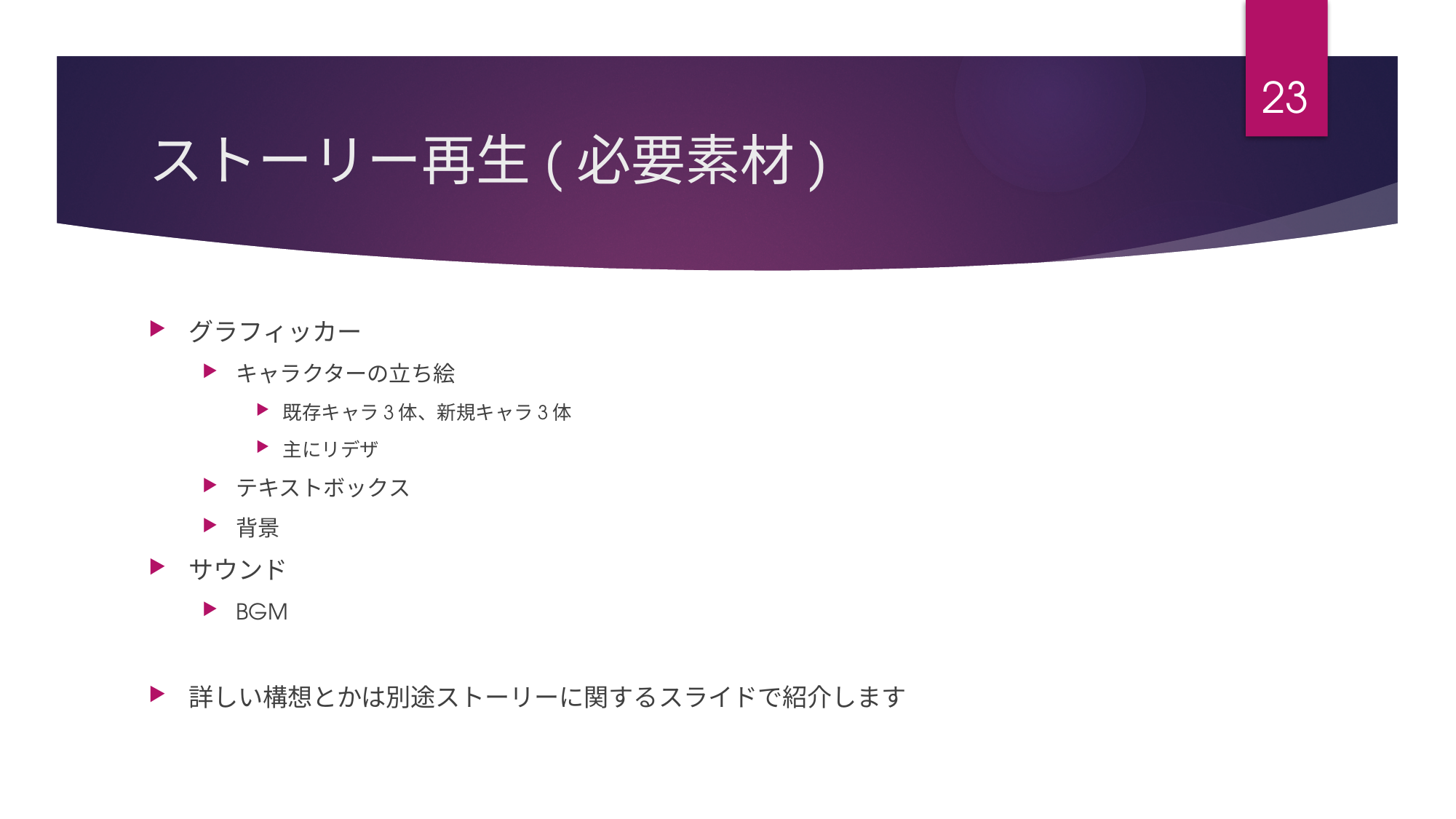

23
# ストーリー再生(必要素材)
グラフィッカー
キャラクターの立ち絵
既存キャラ3体、新規キャラ3体
主にリデザ
テキストボックス
背景
サウンド
BGM

詳しい構想とかは別途ストーリーに関するスライドで紹介します